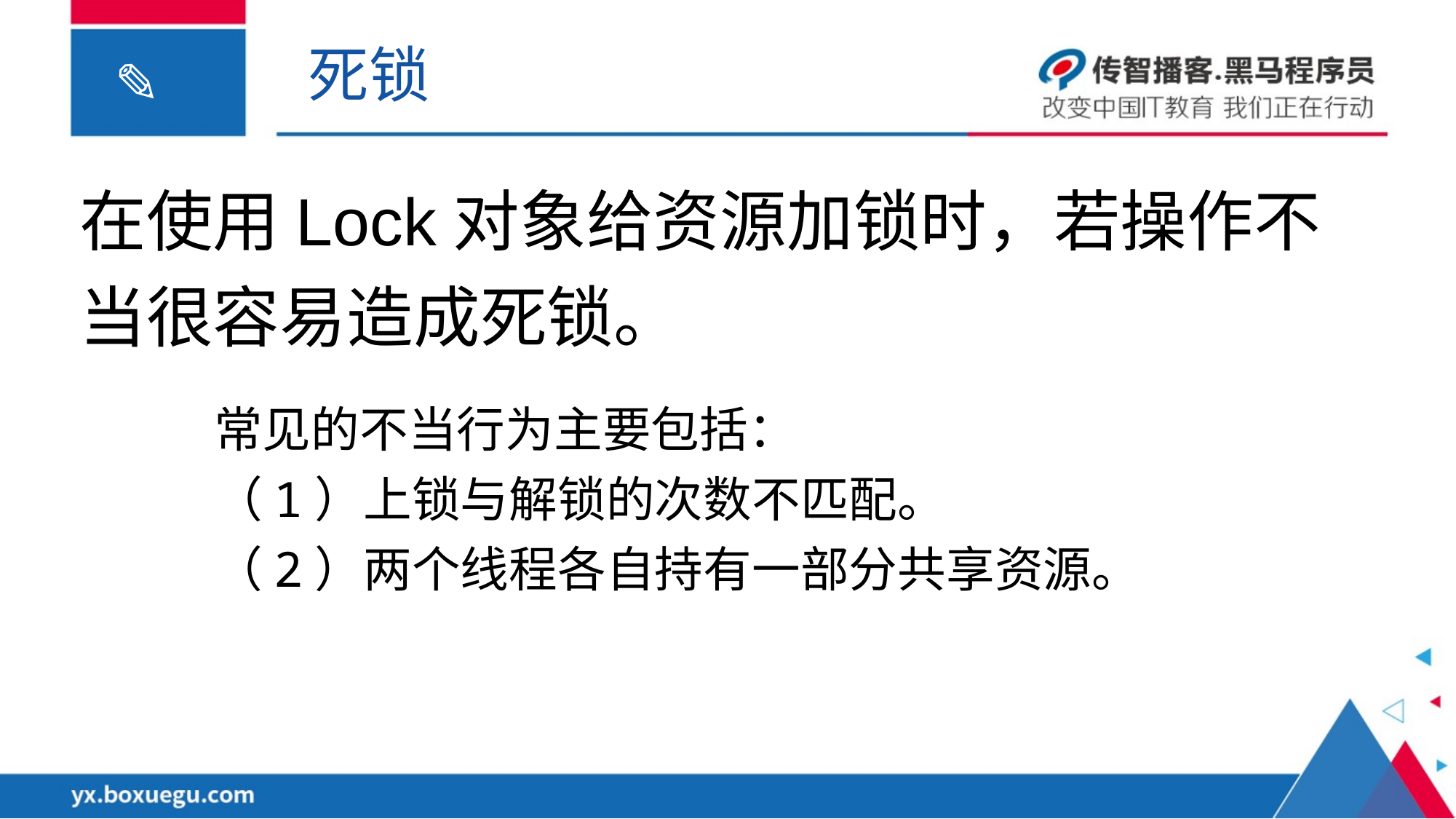

死锁
在使用Lock对象给资源加锁时，若操作不当很容易造成死锁。
常见的不当行为主要包括：
（1）上锁与解锁的次数不匹配。
（2）两个线程各自持有一部分共享资源。